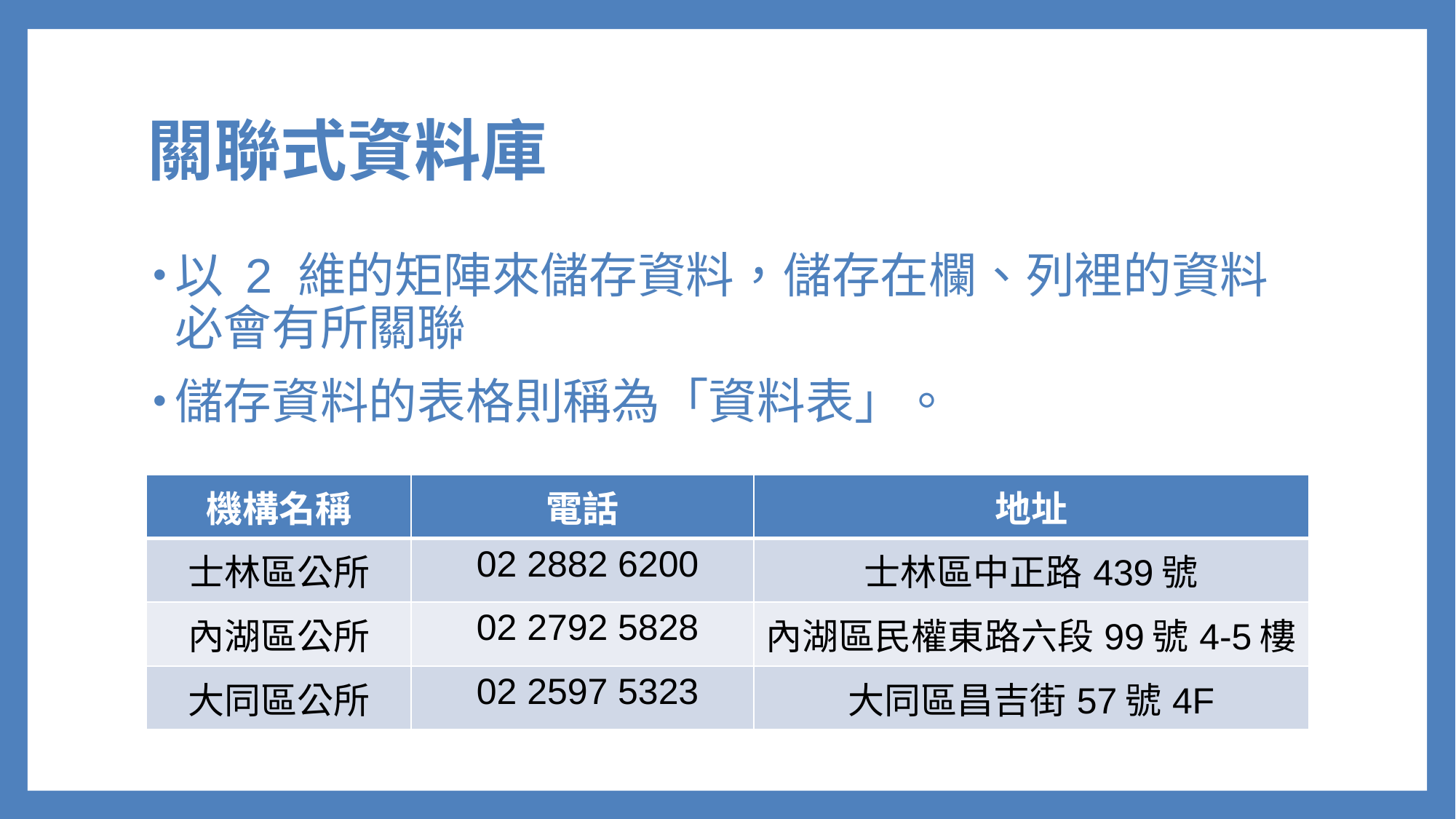

# 關聯式資料庫
以 2 維的矩陣來儲存資料，儲存在欄、列裡的資料必會有所關聯
儲存資料的表格則稱為「資料表」。
| 機構名稱 | 電話 | 地址 |
| --- | --- | --- |
| 士林區公所 | 02 2882 6200 | 士林區中正路439號 |
| 內湖區公所 | 02 2792 5828 | 內湖區民權東路六段99號4-5樓 |
| 大同區公所 | 02 2597 5323 | 大同區昌吉街57號4F |